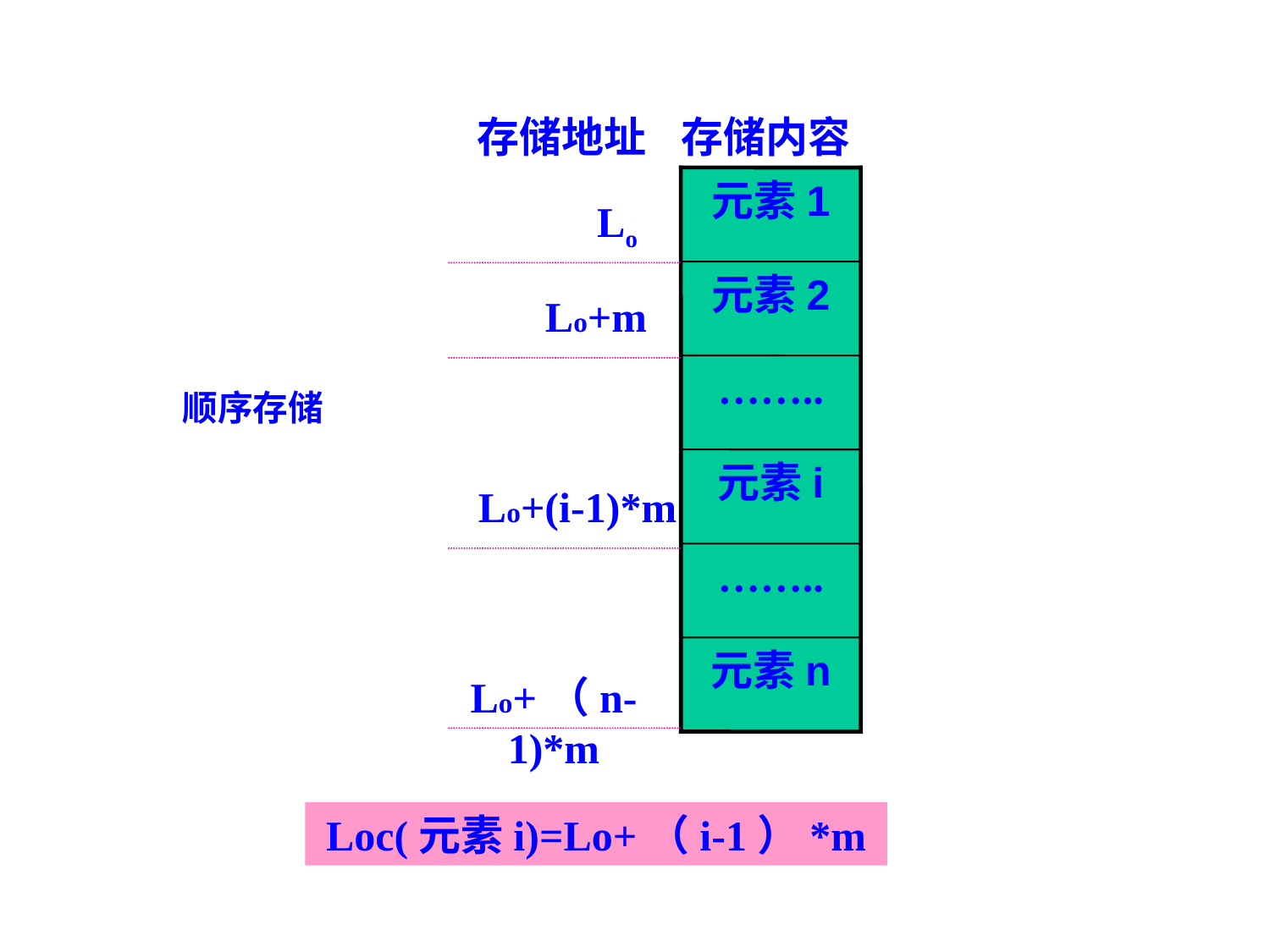

存储地址
存储内容
元素1

Lo
元素2

Lo+m
……..

顺序存储
元素i

Lo+(i-1)*m
……..

元素n

Lo+（n-1)*m

Loc(元素i)=Lo+（i-1）*m